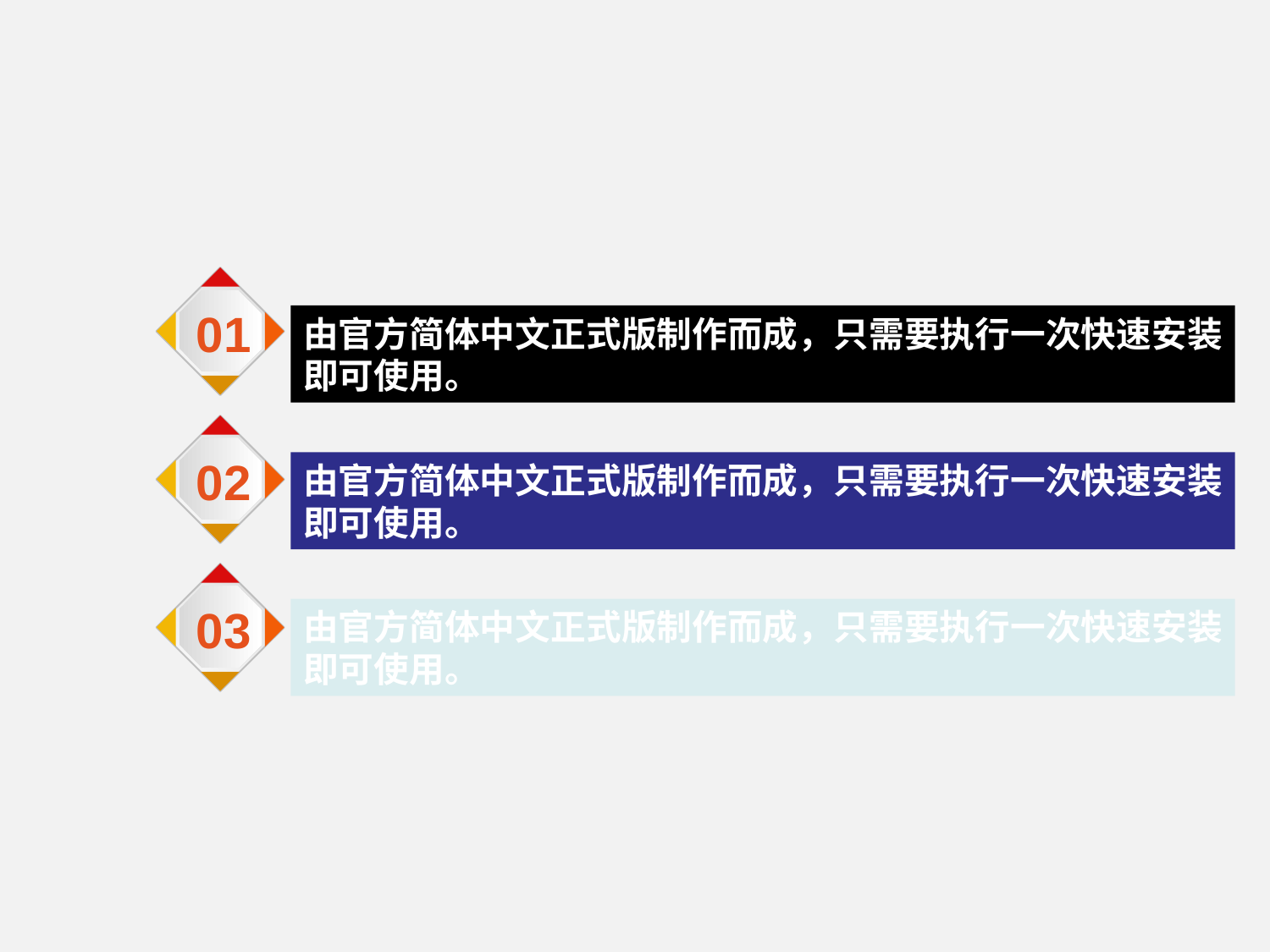

01
由官方简体中文正式版制作而成，只需要执行一次快速安装即可使用。

02
由官方简体中文正式版制作而成，只需要执行一次快速安装即可使用。

03
由官方简体中文正式版制作而成，只需要执行一次快速安装即可使用。